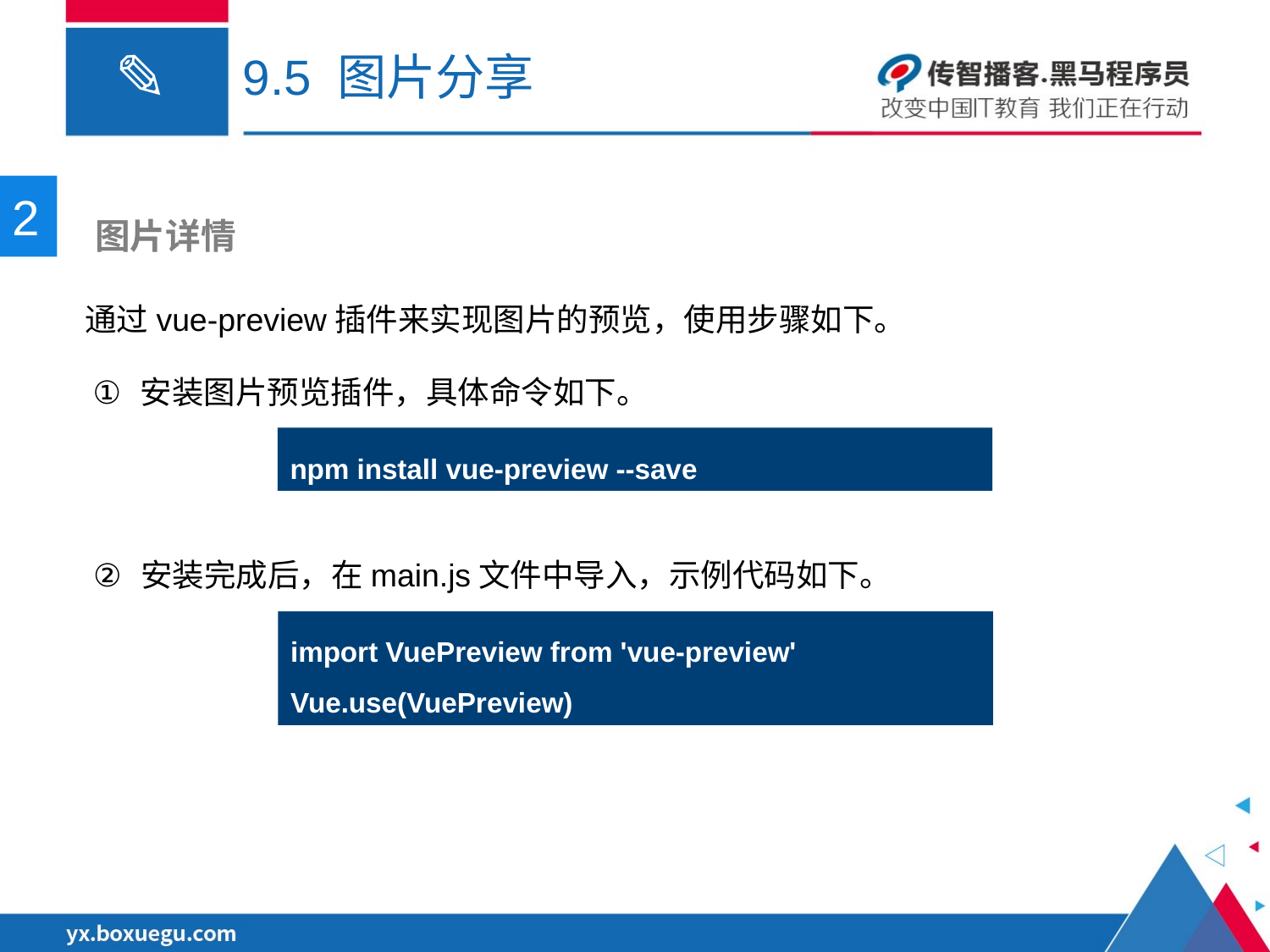

# 9.5 图片分享

2
  图片详情
通过vue-preview插件来实现图片的预览，使用步骤如下。
安装图片预览插件，具体命令如下。
npm install vue-preview --save
安装完成后，在main.js文件中导入，示例代码如下。
import VuePreview from 'vue-preview'
Vue.use(VuePreview)